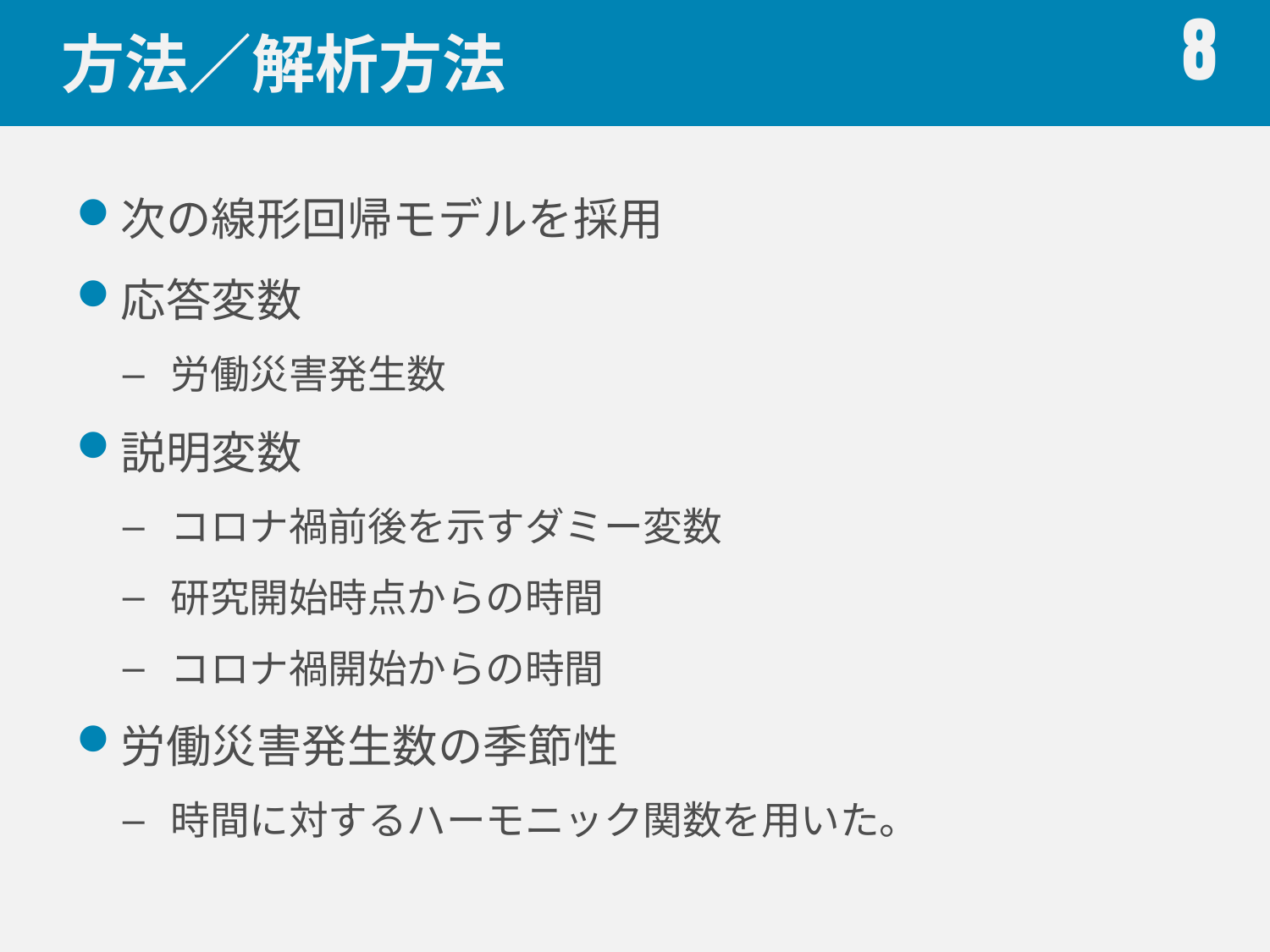

# 方法／解析方法
 8
次の線形回帰モデルを採用
応答変数
労働災害発生数
説明変数
コロナ禍前後を示すダミー変数
研究開始時点からの時間
コロナ禍開始からの時間
労働災害発生数の季節性
時間に対するハーモニック関数を用いた。